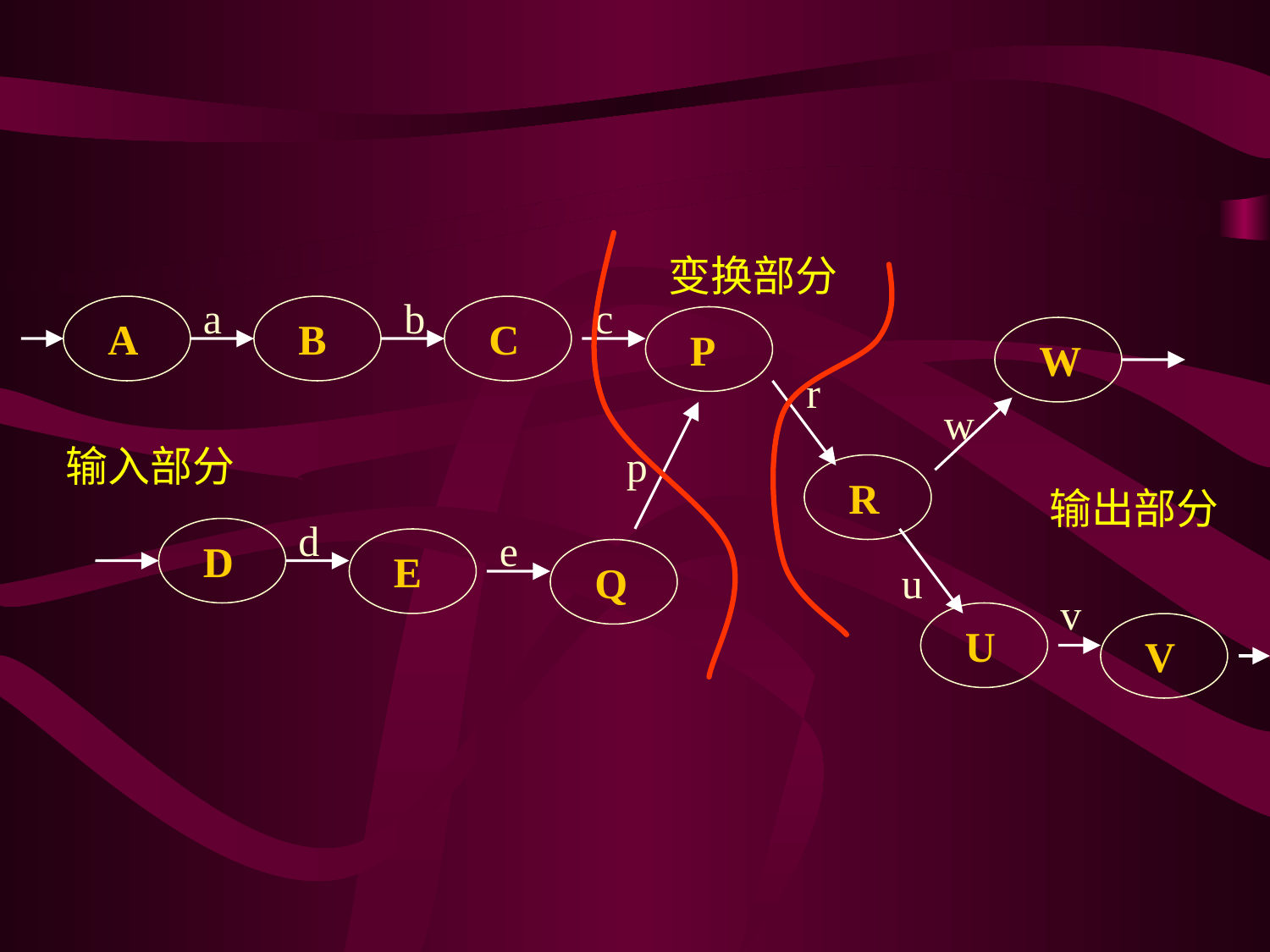

变换部分

a
b
c

A
B
C

P

W

r

w

输入部分
p

R
输出部分
d

e
D

E

Q
u

v

U

V

90